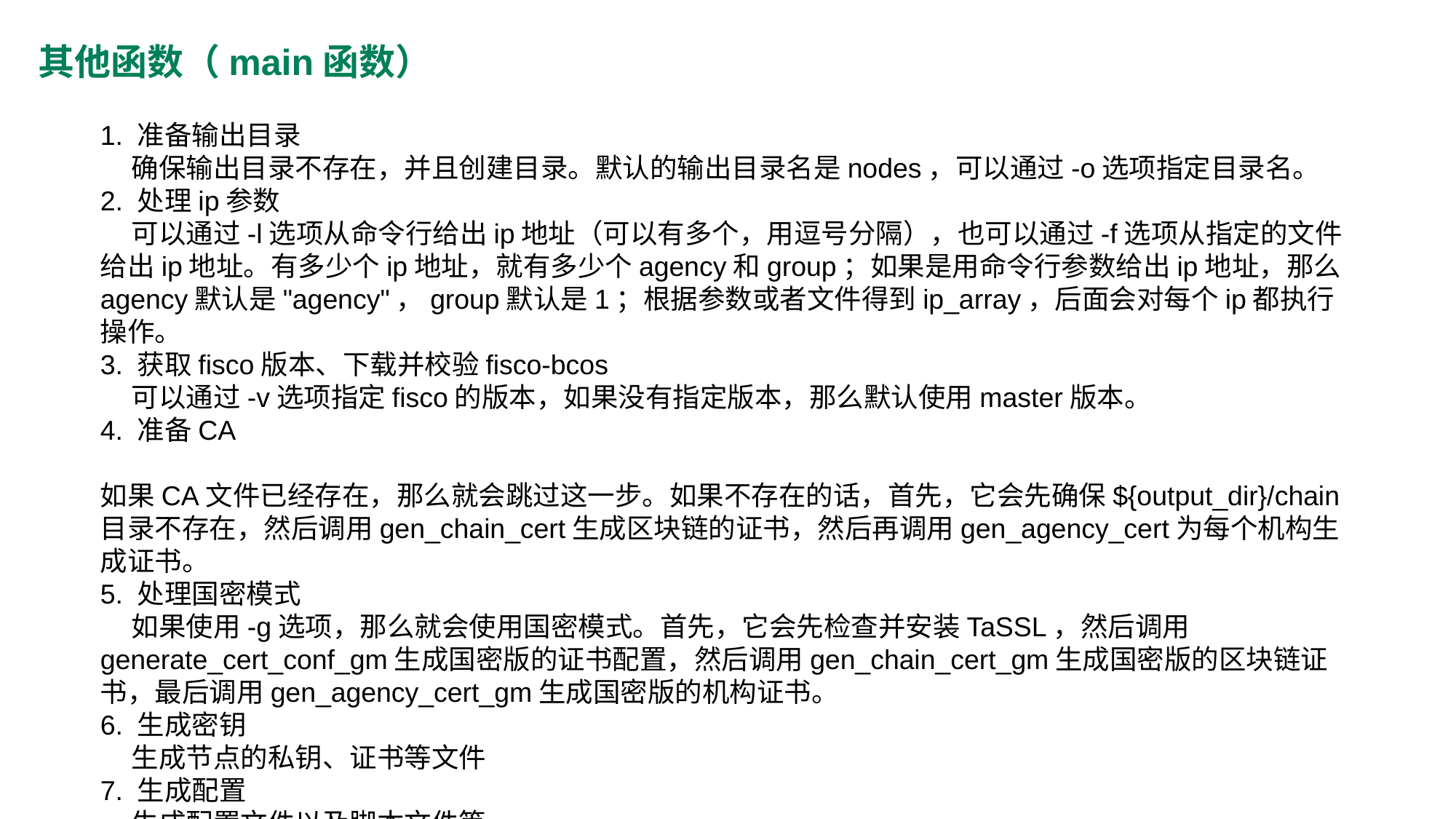

其他函数（main函数）
1. 准备输出目录
    确保输出目录不存在，并且创建目录。默认的输出目录名是nodes，可以通过-o选项指定目录名。
2. 处理ip参数
    可以通过-l选项从命令行给出ip地址（可以有多个，用逗号分隔），也可以通过-f选项从指定的文件给出ip地址。有多少个ip地址，就有多少个agency和group；如果是用命令行参数给出ip地址，那么agency默认是"agency"，group默认是1；根据参数或者文件得到ip_array，后面会对每个ip都执行操作。
3. 获取fisco版本、下载并校验fisco-bcos
    可以通过-v选项指定fisco的版本，如果没有指定版本，那么默认使用master版本。
4. 准备CA
    如果CA文件已经存在，那么就会跳过这一步。如果不存在的话，首先，它会先确保${output_dir}/chain目录不存在，然后调用gen_chain_cert生成区块链的证书，然后再调用gen_agency_cert为每个机构生成证书。
5. 处理国密模式
    如果使用-g选项，那么就会使用国密模式。首先，它会先检查并安装TaSSL，然后调用generate_cert_conf_gm生成国密版的证书配置，然后调用gen_chain_cert_gm生成国密版的区块链证书，最后调用gen_agency_cert_gm生成国密版的机构证书。
6. 生成密钥
    生成节点的私钥、证书等文件
7. 生成配置
    生成配置文件以及脚本文件等